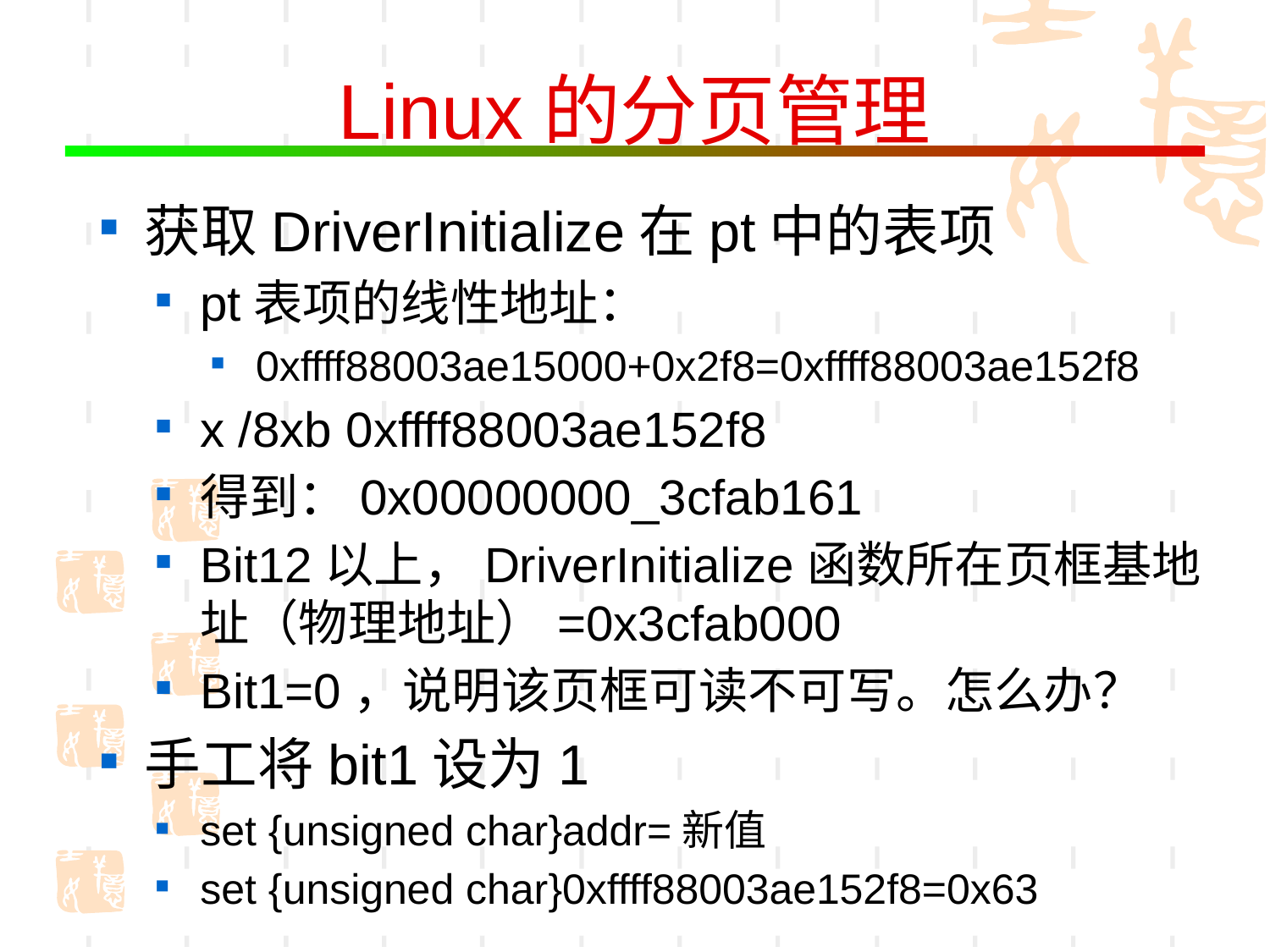

# Linux的分页管理
获取DriverInitialize在pt中的表项
pt表项的线性地址：
0xffff88003ae15000+0x2f8=0xffff88003ae152f8
x /8xb 0xffff88003ae152f8
得到：0x00000000_3cfab161
Bit12以上，DriverInitialize函数所在页框基地址（物理地址）=0x3cfab000
Bit1=0，说明该页框可读不可写。怎么办？
手工将bit1设为1
set {unsigned char}addr=新值
set {unsigned char}0xffff88003ae152f8=0x63